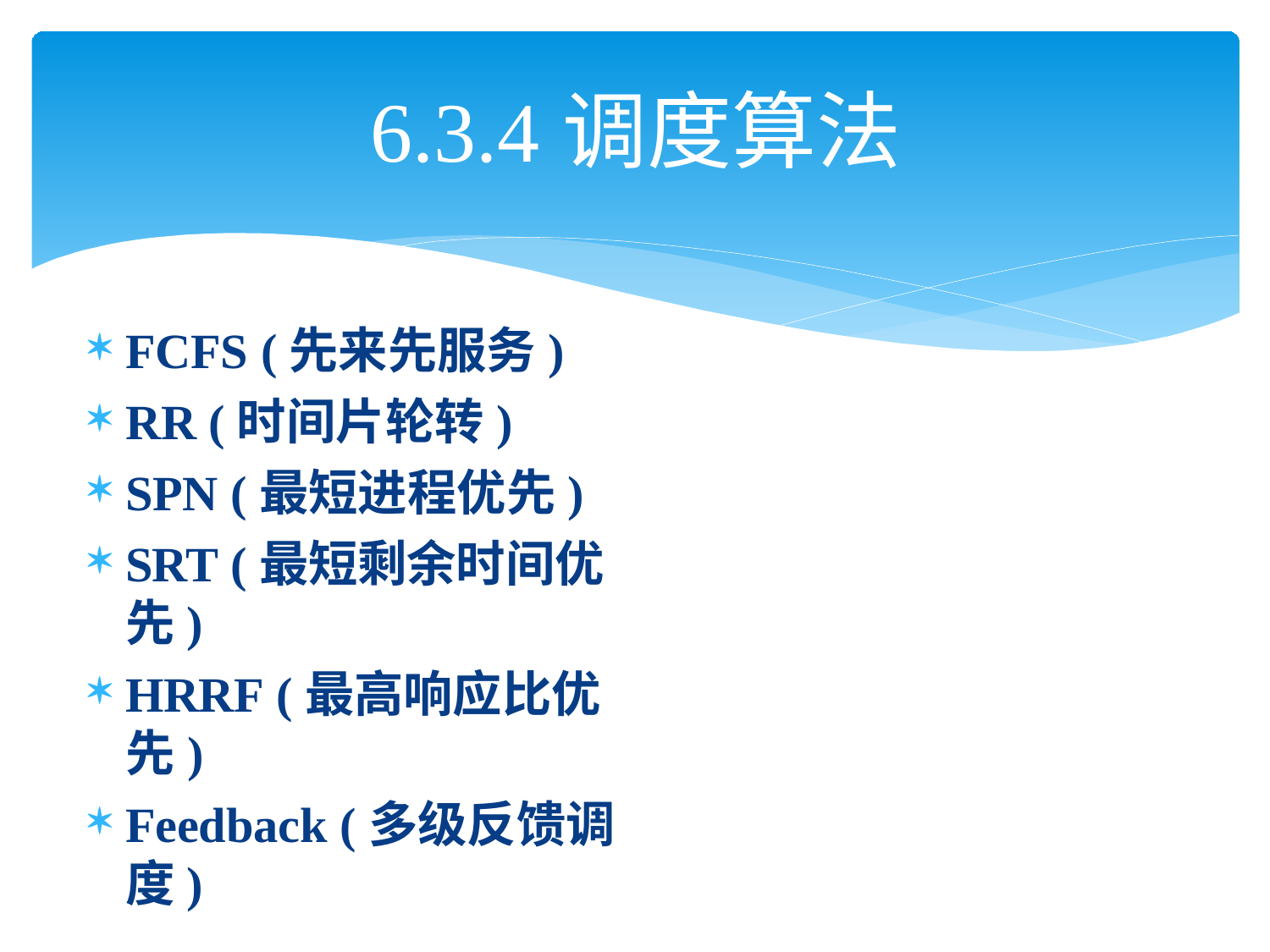

# 6.3.4	调度算法
FCFS (先来先服务)
RR (时间片轮转)
SPN (最短进程优先)
SRT (最短剩余时间优先)
HRRF (最高响应比优先)
Feedback (多级反馈调度)